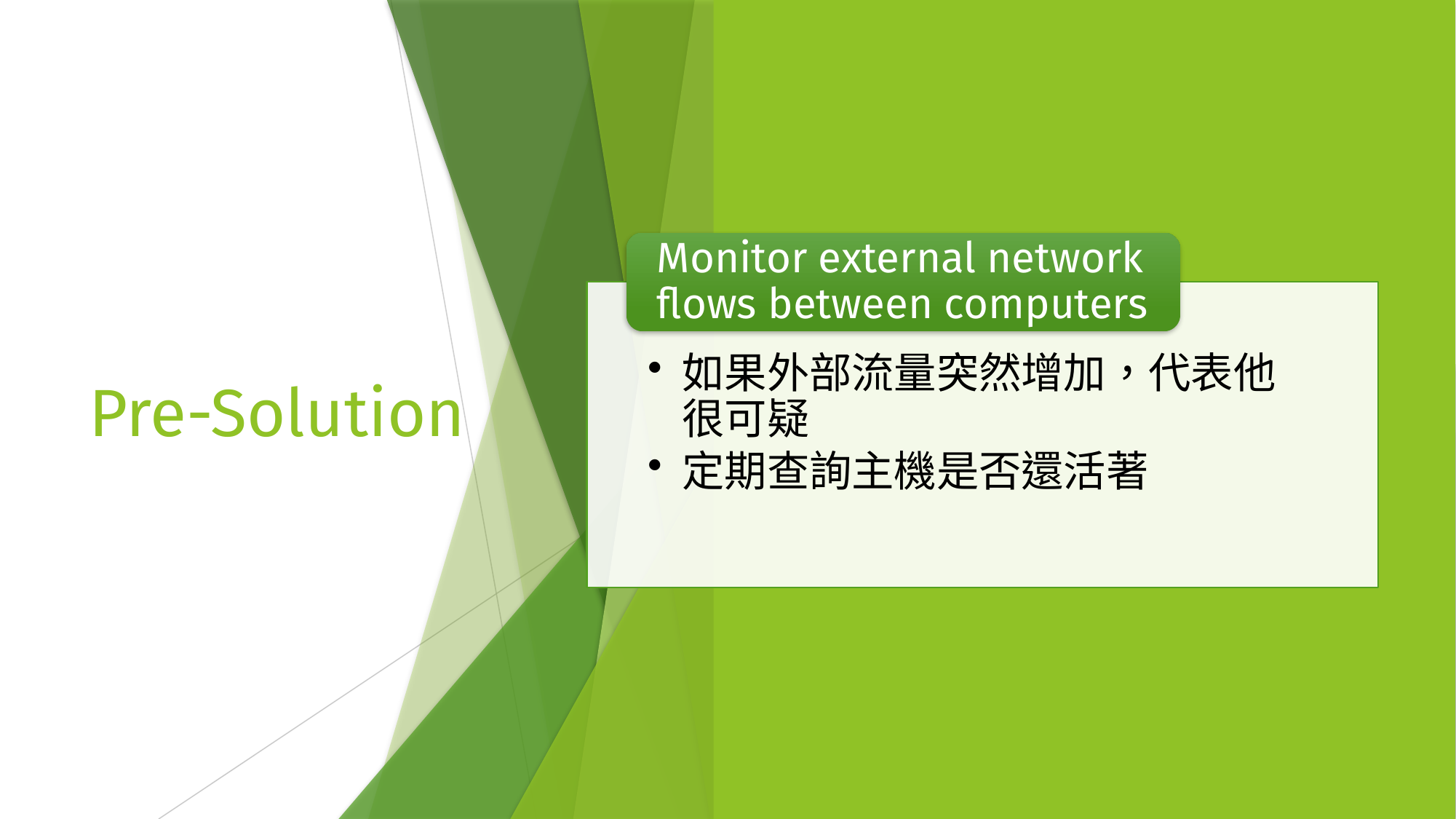

如果外部流量突然增加，代表他很可疑
定期查詢主機是否還活著
Monitor external network flows between computers
# Pre-Solution